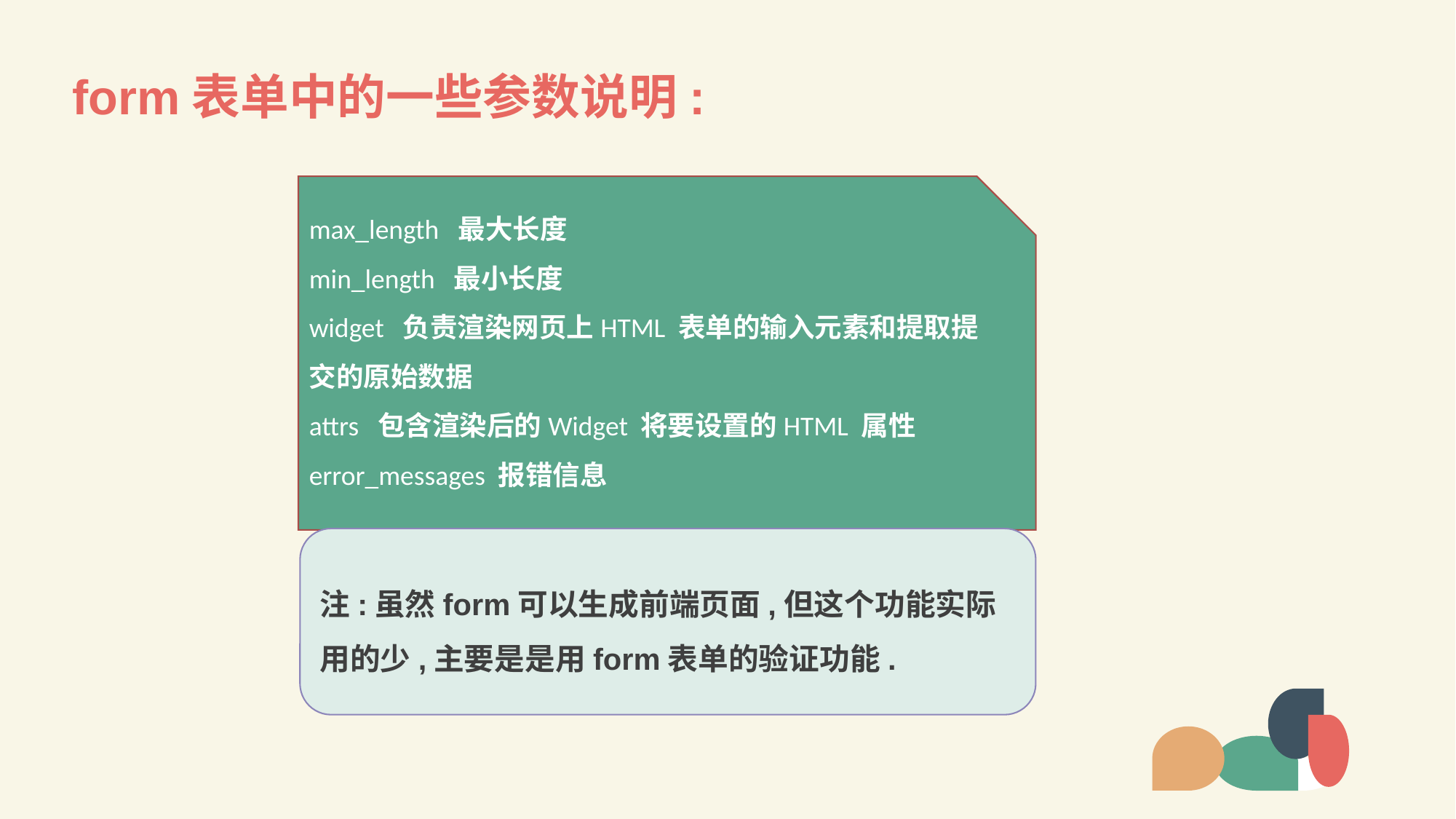

# form表单中的一些参数说明:
max_length  最大长度
min_length  最小长度
widget  负责渲染网页上HTML 表单的输入元素和提取提交的原始数据
attrs  包含渲染后的Widget 将要设置的HTML 属性
error_messages 报错信息

注:虽然form可以生成前端页面,但这个功能实际用的少,主要是是用form表单的验证功能.

LOREM